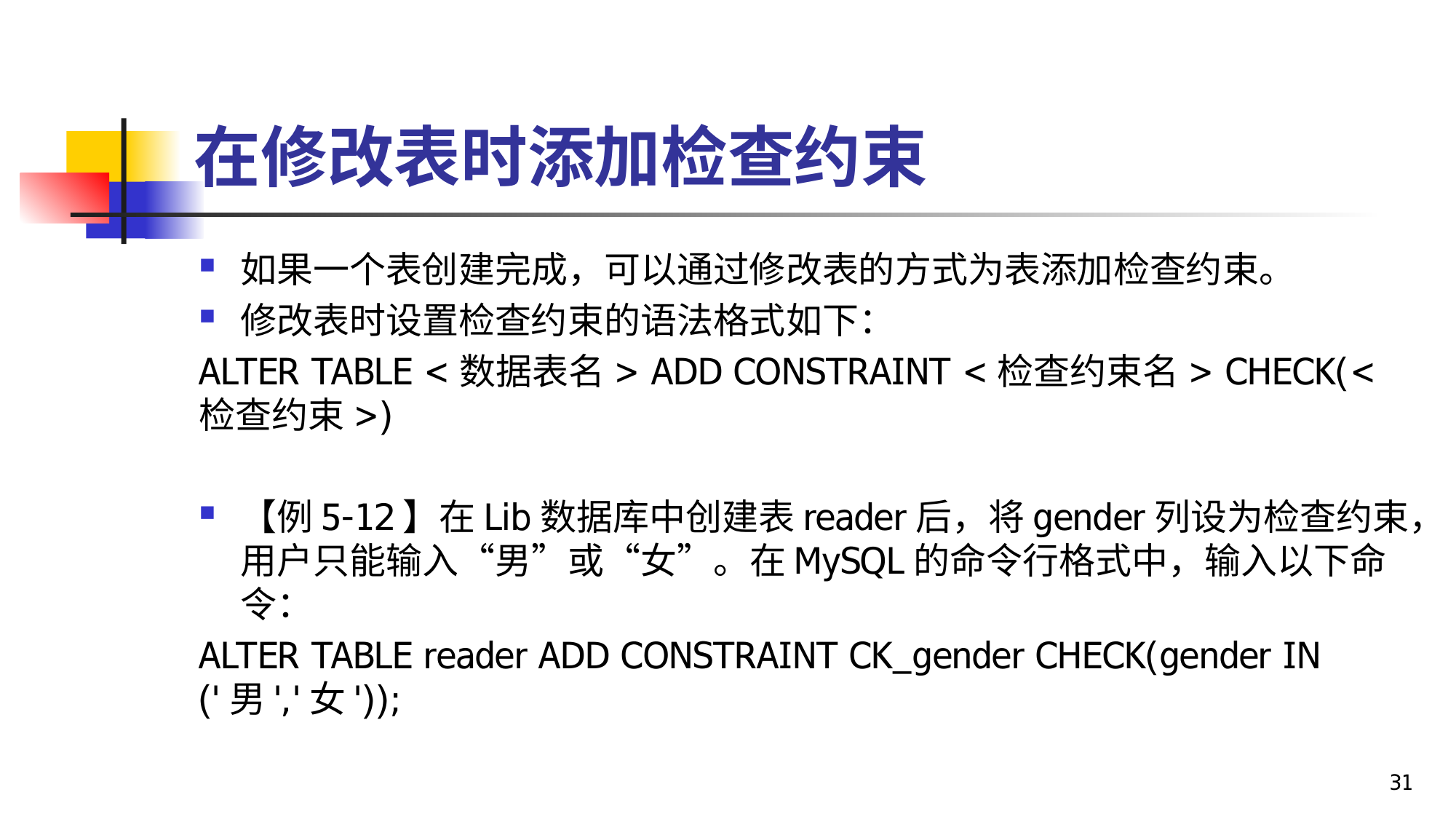

# 在修改表时添加检查约束
如果一个表创建完成，可以通过修改表的方式为表添加检查约束。
修改表时设置检查约束的语法格式如下：
ALTER TABLE <数据表名> ADD CONSTRAINT <检查约束名> CHECK(<检查约束>)

【例5-12】在Lib数据库中创建表reader后，将gender列设为检查约束，用户只能输入“男”或“女”。在MySQL的命令行格式中，输入以下命令：
ALTER TABLE reader ADD CONSTRAINT CK_gender CHECK(gender IN ('男','女'));

31